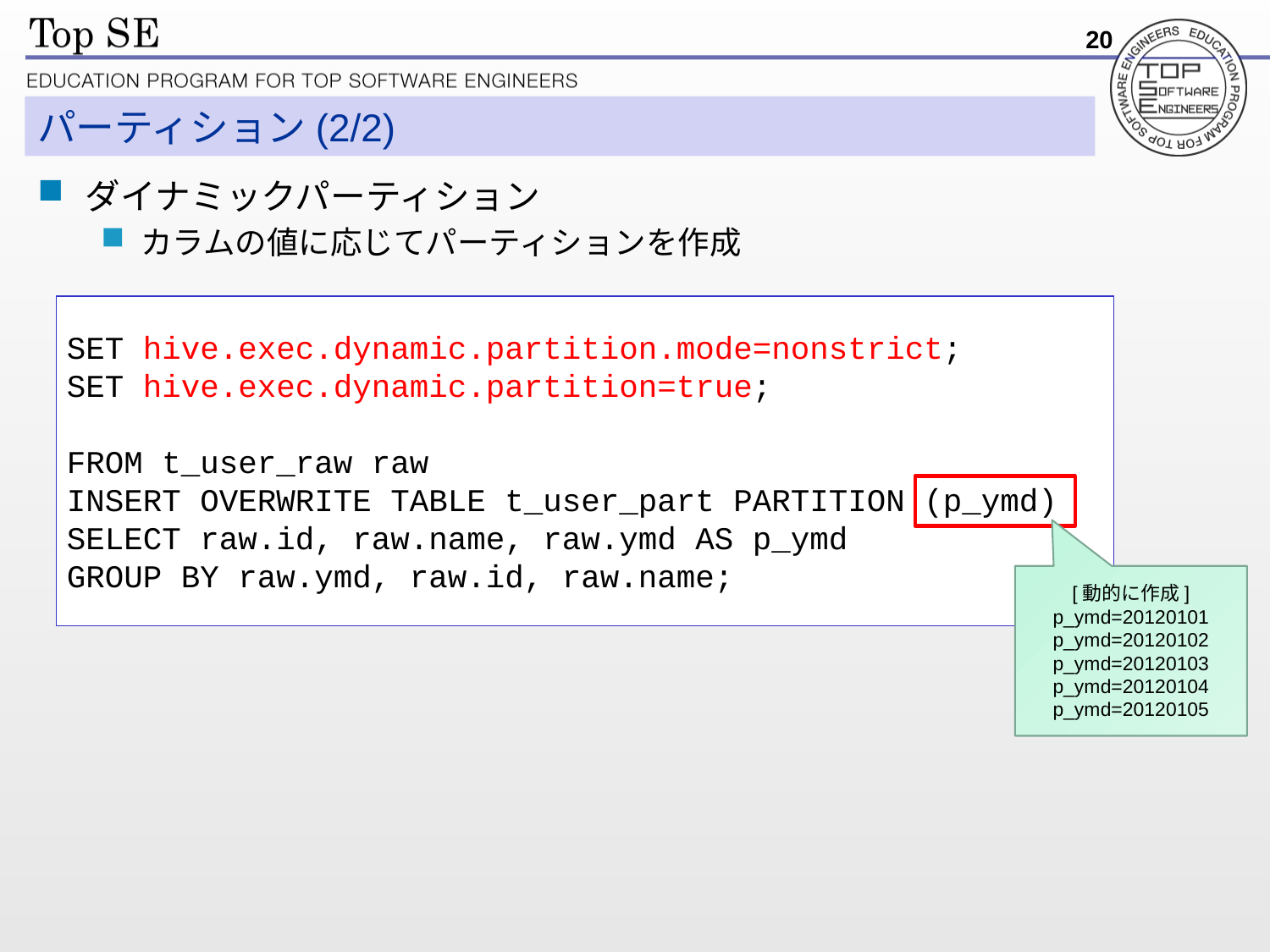

20
# パーティション(2/2)
ダイナミックパーティション
カラムの値に応じてパーティションを作成
SET hive.exec.dynamic.partition.mode=nonstrict;
SET hive.exec.dynamic.partition=true;

FROM t_user_raw raw
INSERT OVERWRITE TABLE t_user_part PARTITION (p_ymd)
SELECT raw.id, raw.name, raw.ymd AS p_ymd
GROUP BY raw.ymd, raw.id, raw.name;

[動的に作成]
p_ymd=20120101
p_ymd=20120102
p_ymd=20120103
p_ymd=20120104
p_ymd=20120105